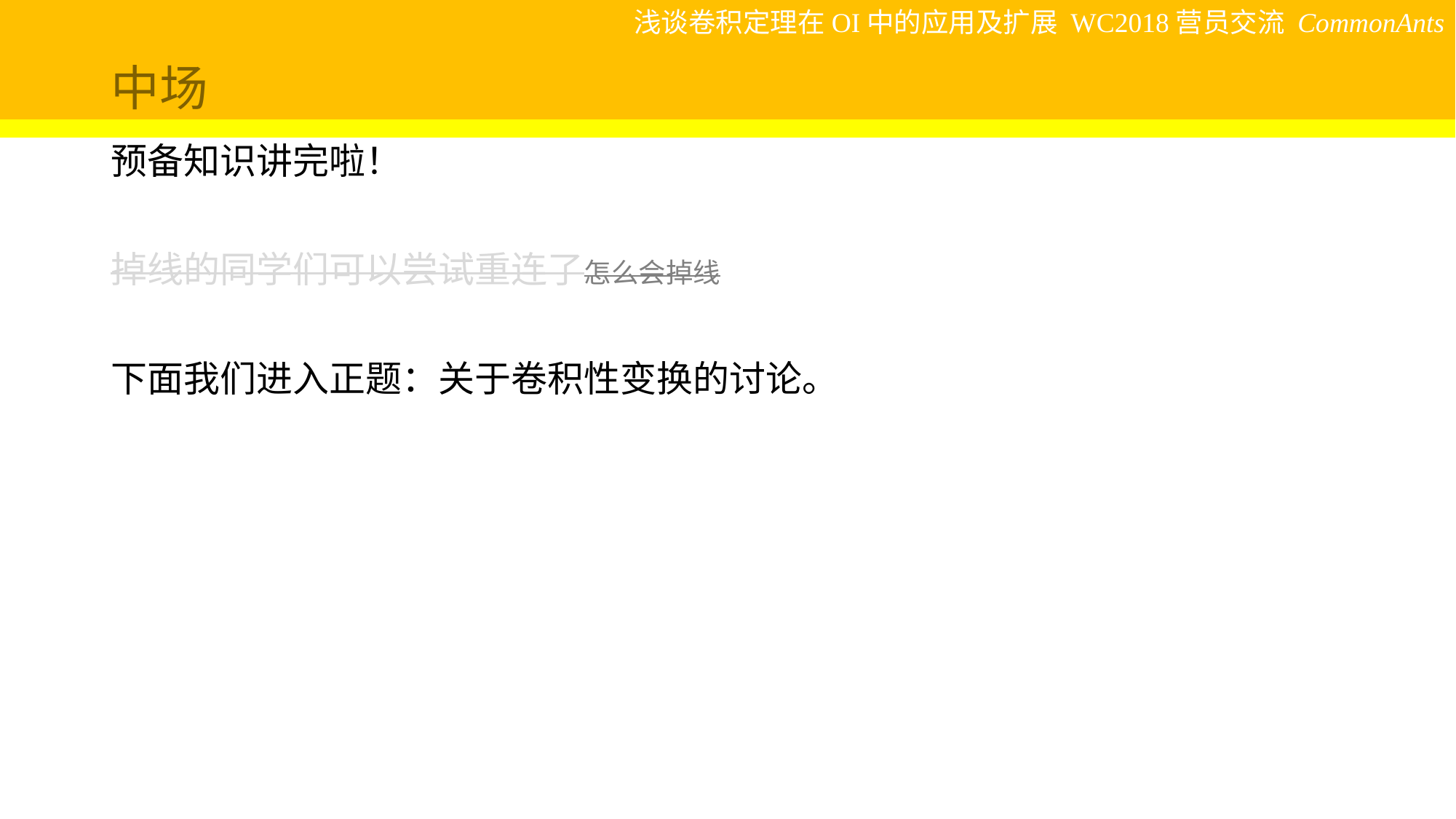

# 中场
预备知识讲完啦！

掉线的同学们可以尝试重连了怎么会掉线

下面我们进入正题：关于卷积性变换的讨论。